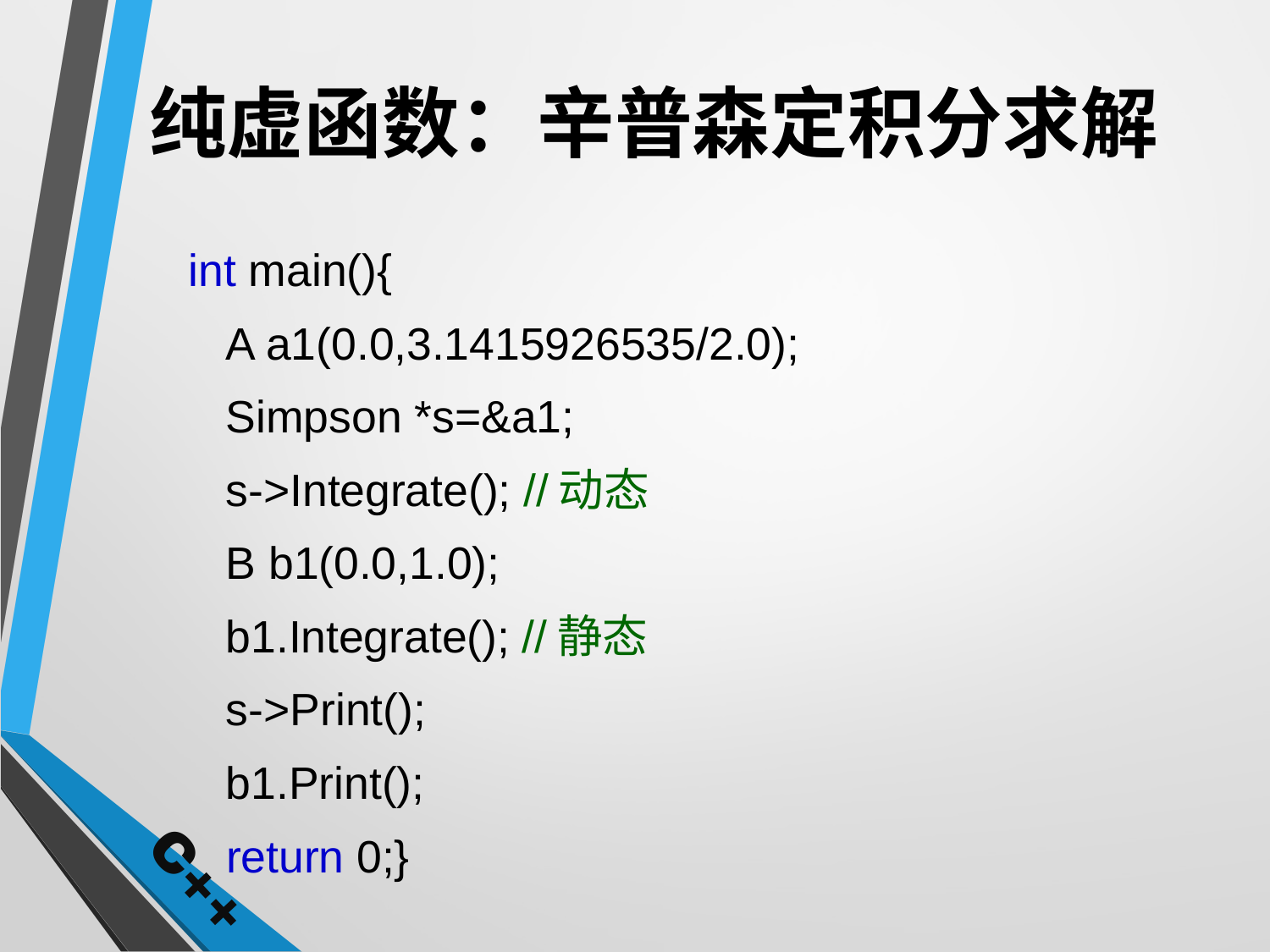

# 纯虚函数：辛普森定积分求解
	int main(){
	   A a1(0.0,3.1415926535/2.0);
	   Simpson *s=&a1;
	   s->Integrate(); //动态
	   B b1(0.0,1.0);
	   b1.Integrate(); //静态
	   s->Print();
	   b1.Print();
	   return 0;}